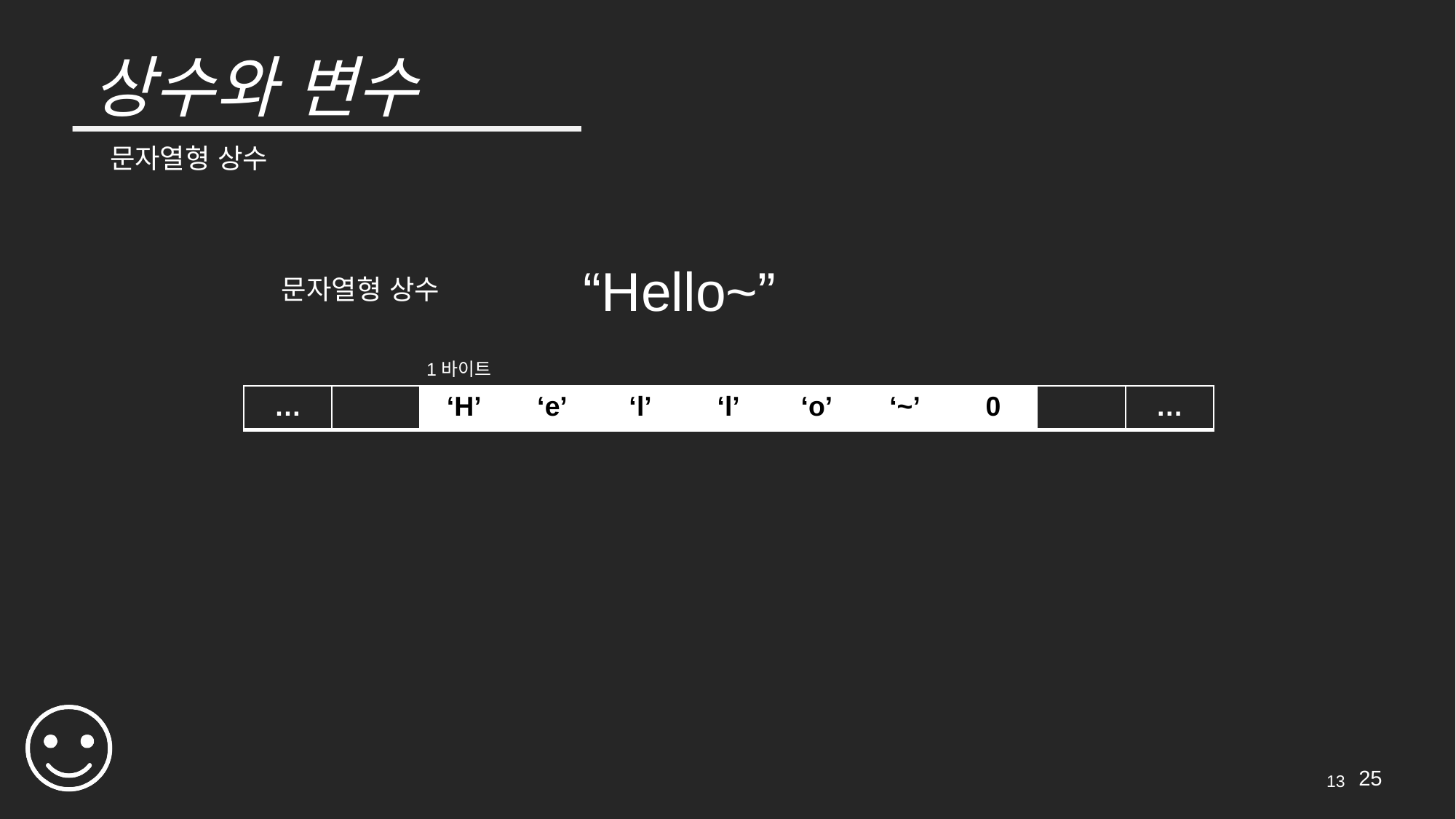

# 상수와 변수

문자열형 상수
“Hello~”
문자열형 상수
1바이트
| … |  | ‘H’ | ‘e’ | ‘l’ | ‘l’ | ‘o’ | ‘~’ | 0 |  | … |
| --- | --- | --- | --- | --- | --- | --- | --- | --- | --- | --- |
13